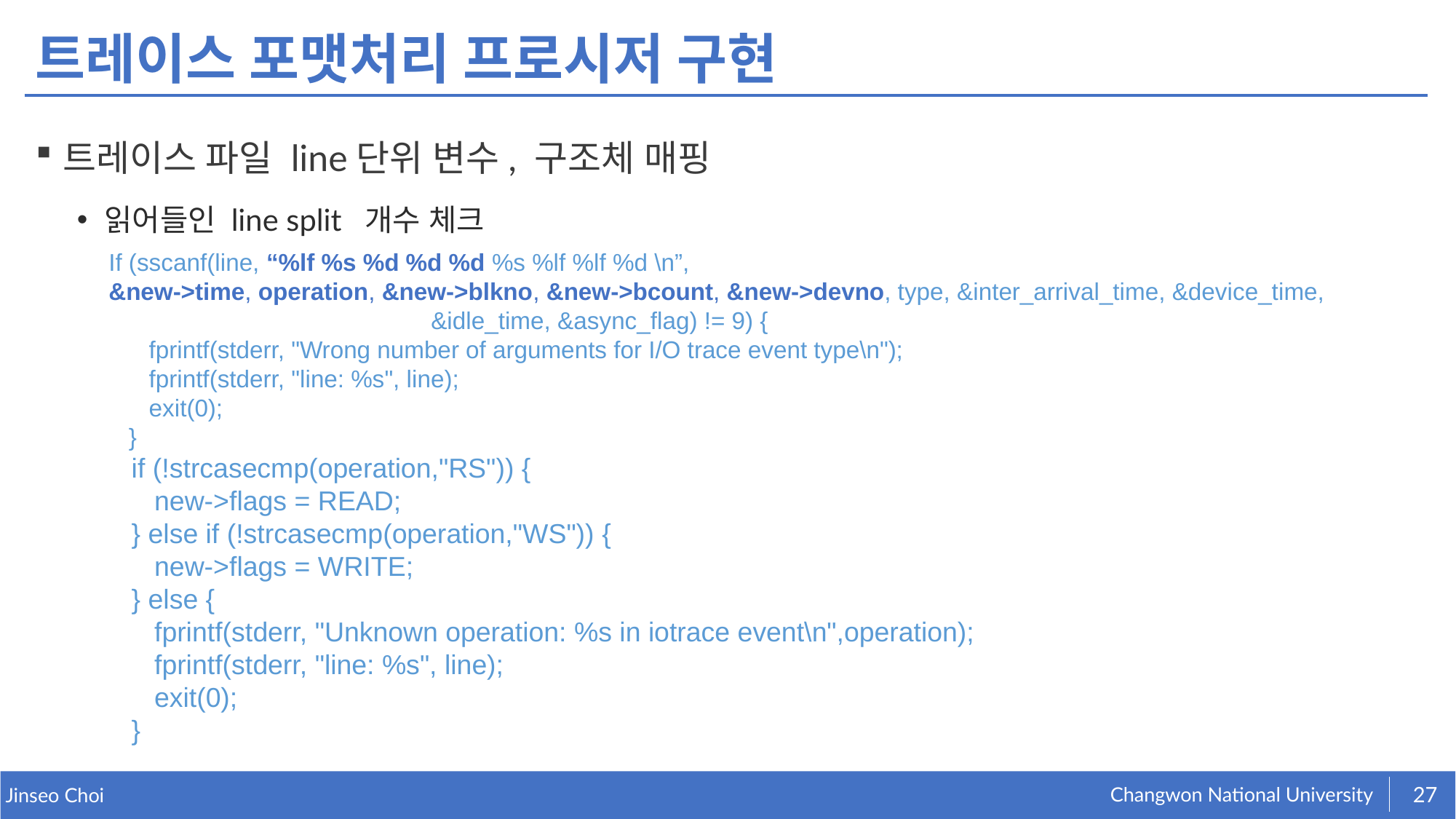

# 트레이스 포맷처리 프로시저 구현
트레이스 파일 line단위 변수, 구조체 매핑
읽어들인 line split  개수 체크

If (sscanf(line, “%lf %s %d %d %d %s %lf %lf %d \n”,
&new->time, operation, &new->blkno, &new->bcount, &new->devno, type, &inter_arrival_time, &device_time,                                                                &idle_time, &async_flag) != 9) {
      fprintf(stderr, "Wrong number of arguments for I/O trace event type\n");
      fprintf(stderr, "line: %s", line);
      exit(0);
   }
   if (!strcasecmp(operation,"RS")) {
      new->flags = READ;
   } else if (!strcasecmp(operation,"WS")) {
      new->flags = WRITE;
   } else {
      fprintf(stderr, "Unknown operation: %s in iotrace event\n",operation);
      fprintf(stderr, "line: %s", line);
      exit(0);
   }
27